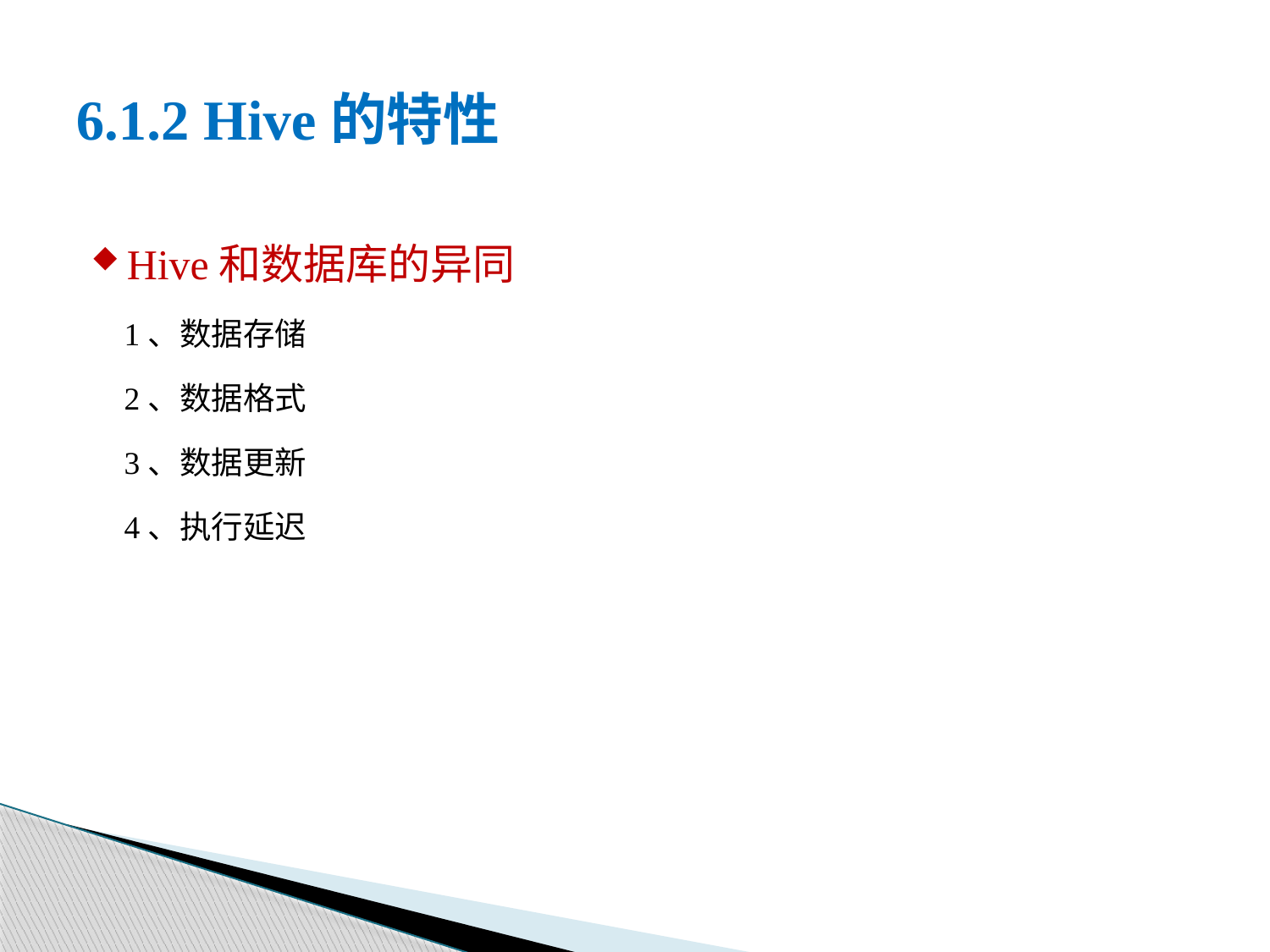

# 6.1.2 Hive的特性
Hive和数据库的异同
1、数据存储
2、数据格式
3、数据更新
4、执行延迟